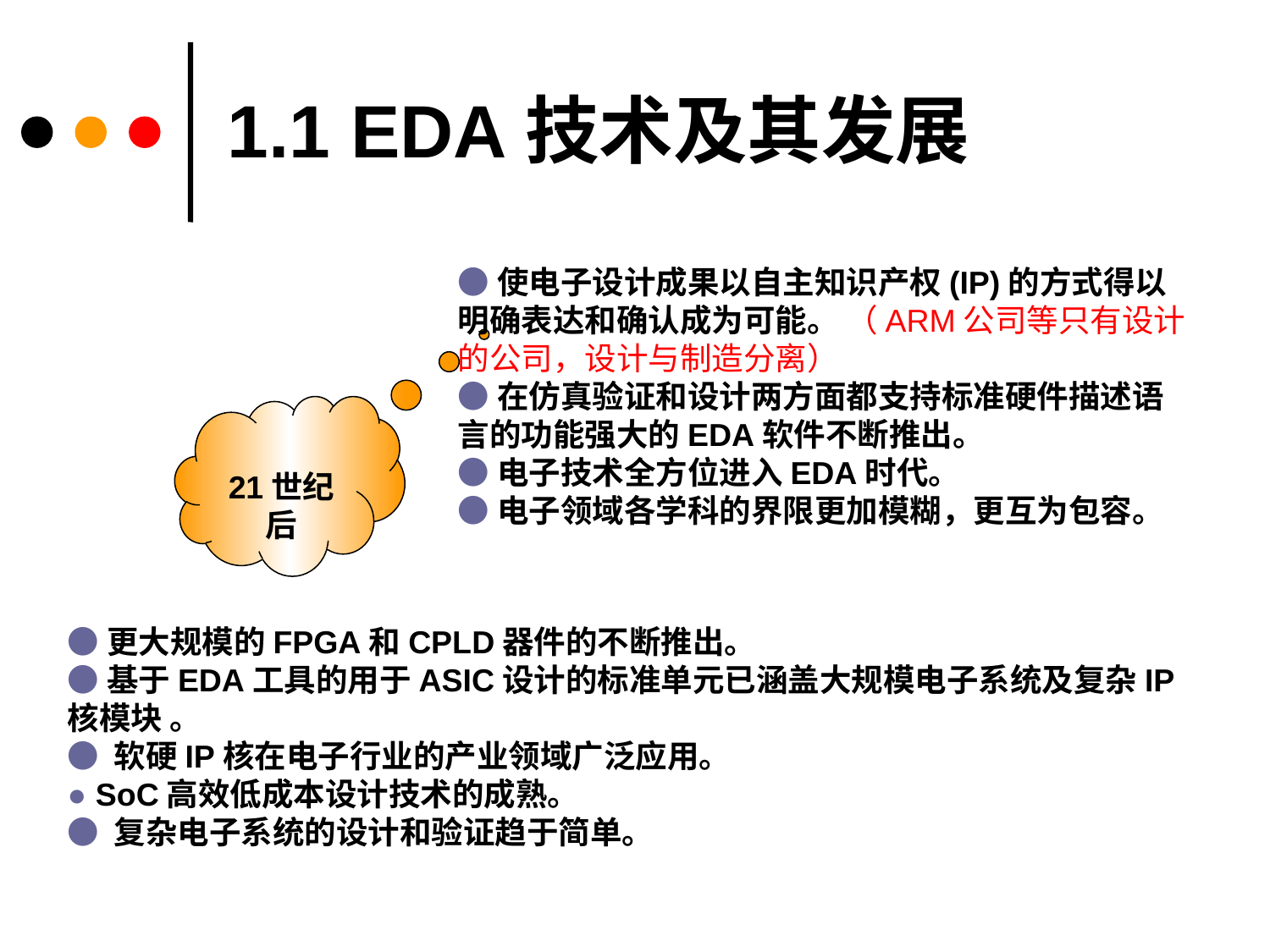

# 1.1 EDA技术及其发展
●使电子设计成果以自主知识产权(IP)的方式得以明确表达和确认成为可能。 （ARM公司等只有设计的公司，设计与制造分离）
●在仿真验证和设计两方面都支持标准硬件描述语言的功能强大的EDA软件不断推出。
●电子技术全方位进入EDA时代。
●电子领域各学科的界限更加模糊，更互为包容。

●更大规模的FPGA和CPLD器件的不断推出。
●基于EDA工具的用于ASIC设计的标准单元已涵盖大规模电子系统及复杂IP核模块 。
● 软硬IP核在电子行业的产业领域广泛应用。
● SoC高效低成本设计技术的成熟。
● 复杂电子系统的设计和验证趋于简单。

21世纪后